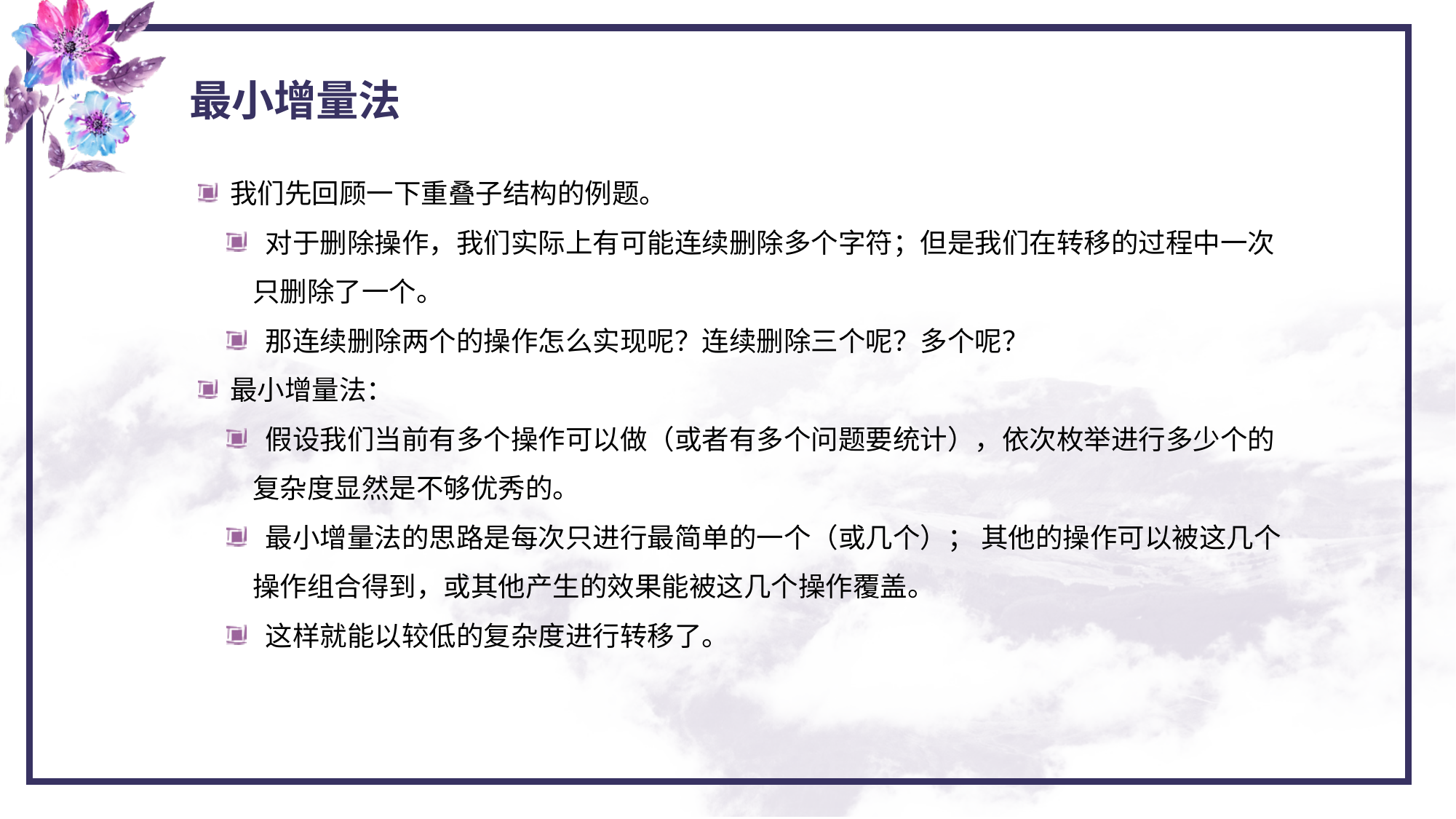

最小增量法
 我们先回顾一下重叠子结构的例题。
 对于删除操作，我们实际上有可能连续删除多个字符；但是我们在转移的过程中一次只删除了一个。
 那连续删除两个的操作怎么实现呢？连续删除三个呢？多个呢？
 最小增量法：
 假设我们当前有多个操作可以做（或者有多个问题要统计），依次枚举进行多少个的复杂度显然是不够优秀的。
 最小增量法的思路是每次只进行最简单的一个（或几个）； 其他的操作可以被这几个操作组合得到，或其他产生的效果能被这几个操作覆盖。
 这样就能以较低的复杂度进行转移了。